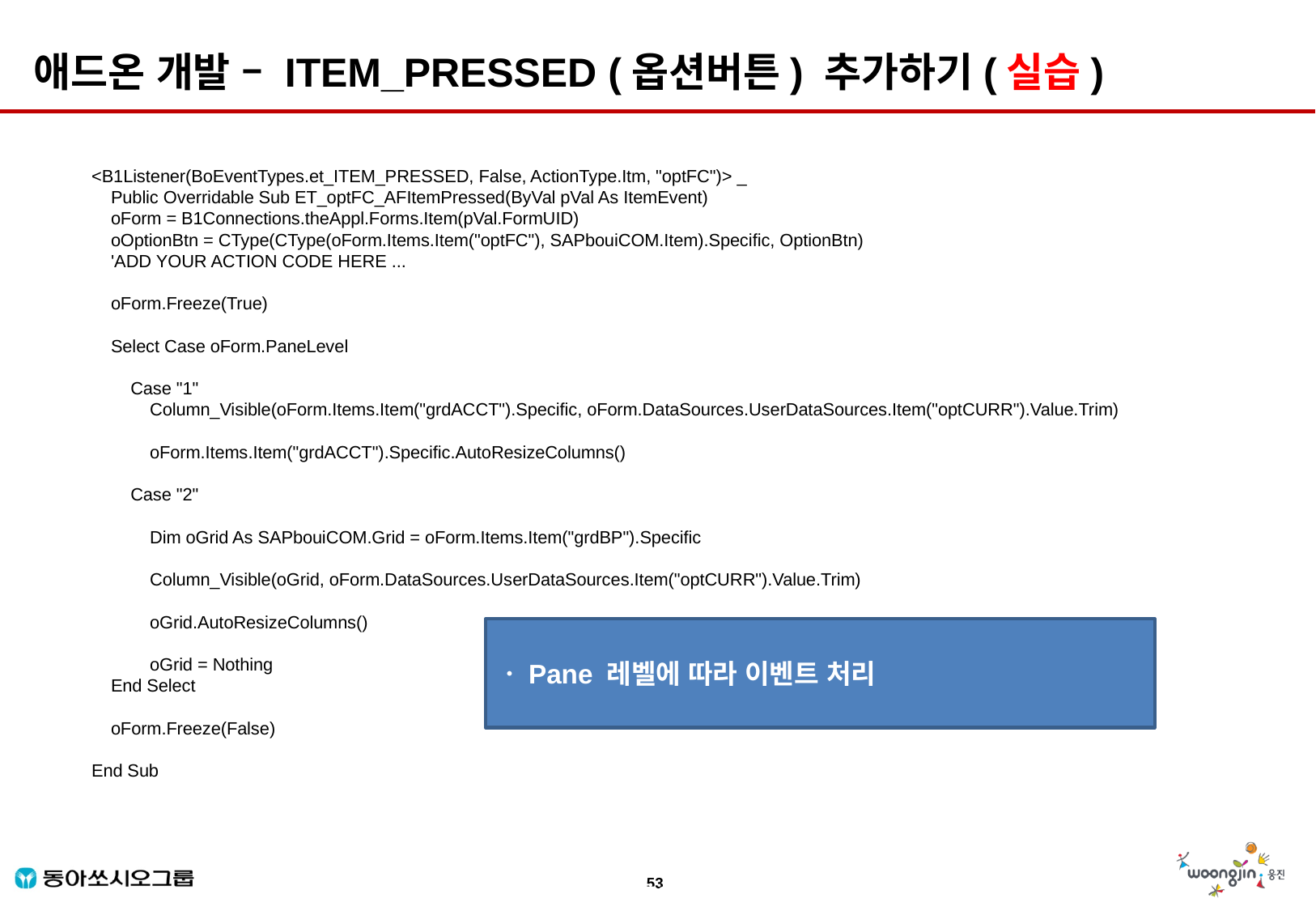

애드온 개발 – ITEM_PRESSED (옵션버튼) 추가하기(실습)
<B1Listener(BoEventTypes.et_ITEM_PRESSED, False, ActionType.Itm, "optFC")> _
    Public Overridable Sub ET_optFC_AFItemPressed(ByVal pVal As ItemEvent)
    oForm = B1Connections.theAppl.Forms.Item(pVal.FormUID)
    oOptionBtn = CType(CType(oForm.Items.Item("optFC"), SAPbouiCOM.Item).Specific, OptionBtn)
    'ADD YOUR ACTION CODE HERE ...

    oForm.Freeze(True)

    Select Case oForm.PaneLevel

        Case "1"
            Column_Visible(oForm.Items.Item("grdACCT").Specific, oForm.DataSources.UserDataSources.Item("optCURR").Value.Trim)

            oForm.Items.Item("grdACCT").Specific.AutoResizeColumns()

        Case "2"

            Dim oGrid As SAPbouiCOM.Grid = oForm.Items.Item("grdBP").Specific

            Column_Visible(oGrid, oForm.DataSources.UserDataSources.Item("optCURR").Value.Trim)

            oGrid.AutoResizeColumns()

            oGrid = Nothing
    End Select

    oForm.Freeze(False)

End Sub

ㆍPane 레벨에 따라 이벤트 처리